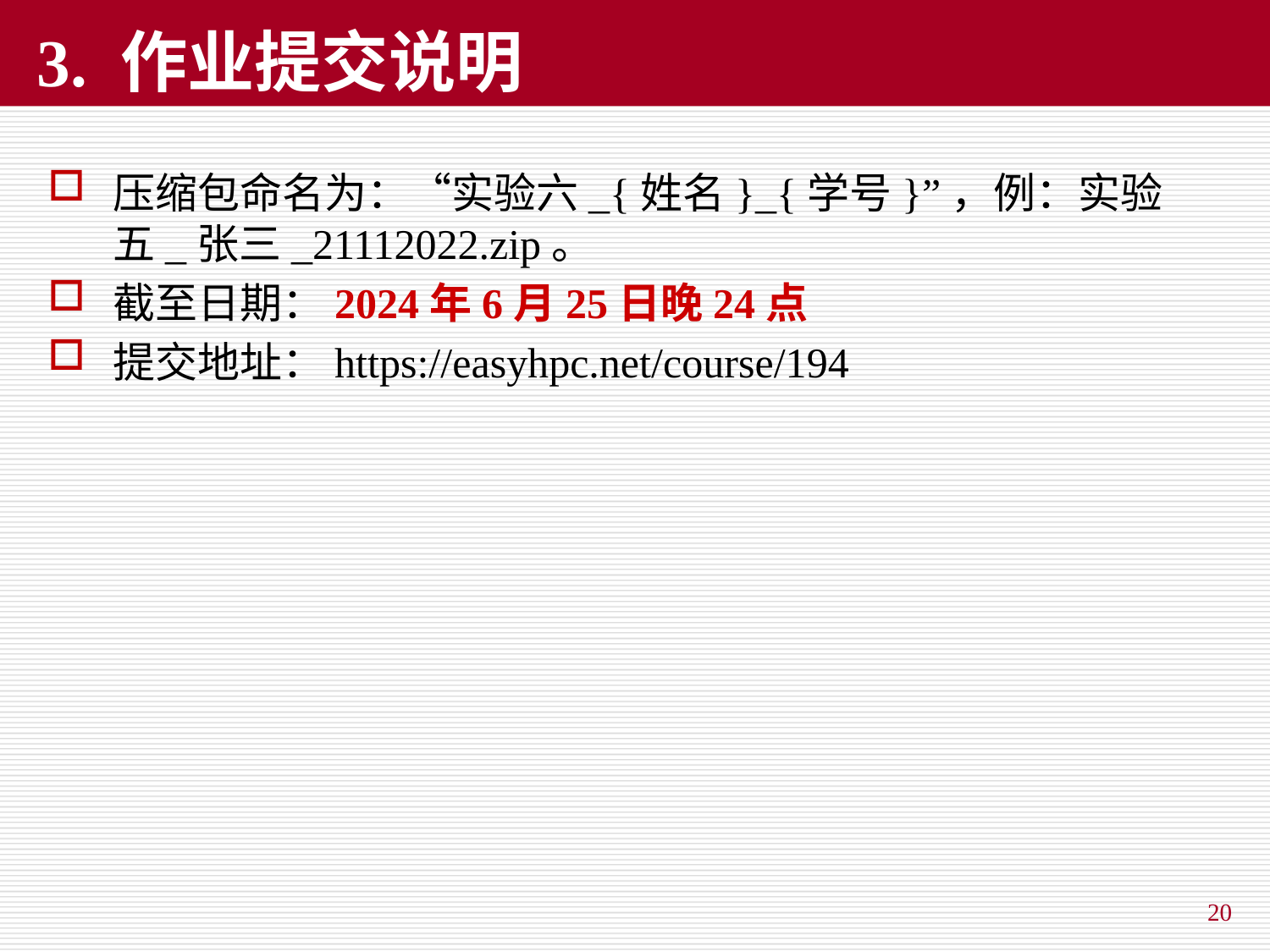

# 3. 作业提交说明
压缩包命名为：“实验六_{姓名}_{学号}”，例：实验五_张三_21112022.zip。
截至日期：2024年6月25日晚24点
提交地址：https://easyhpc.net/course/194
20